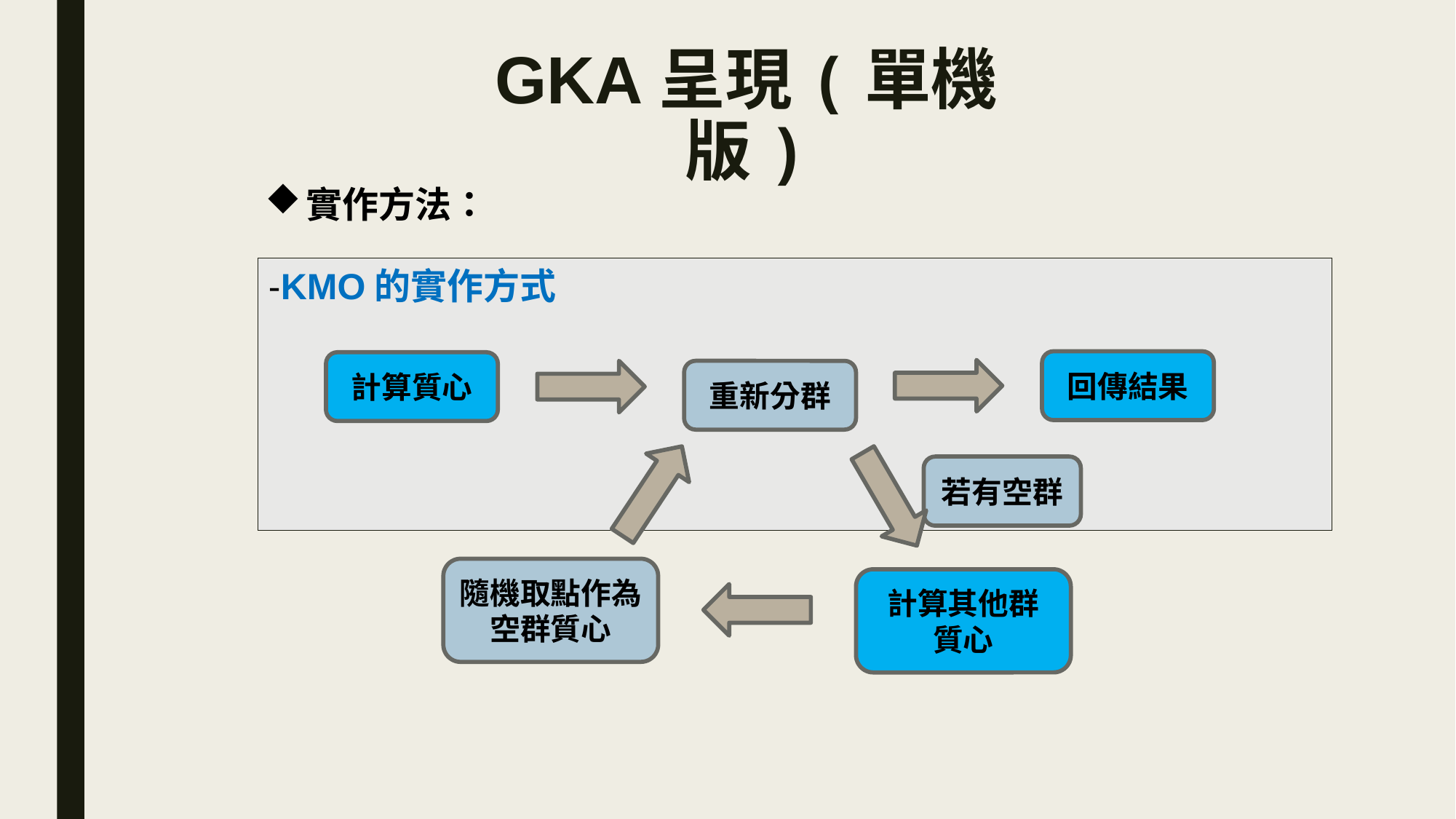

# GKA呈現(單機版)

實作方法：
-KMO的實作方式

回傳結果
計算質心

重新分群
若有空群

隨機取點作為空群質心
計算其他群
質心